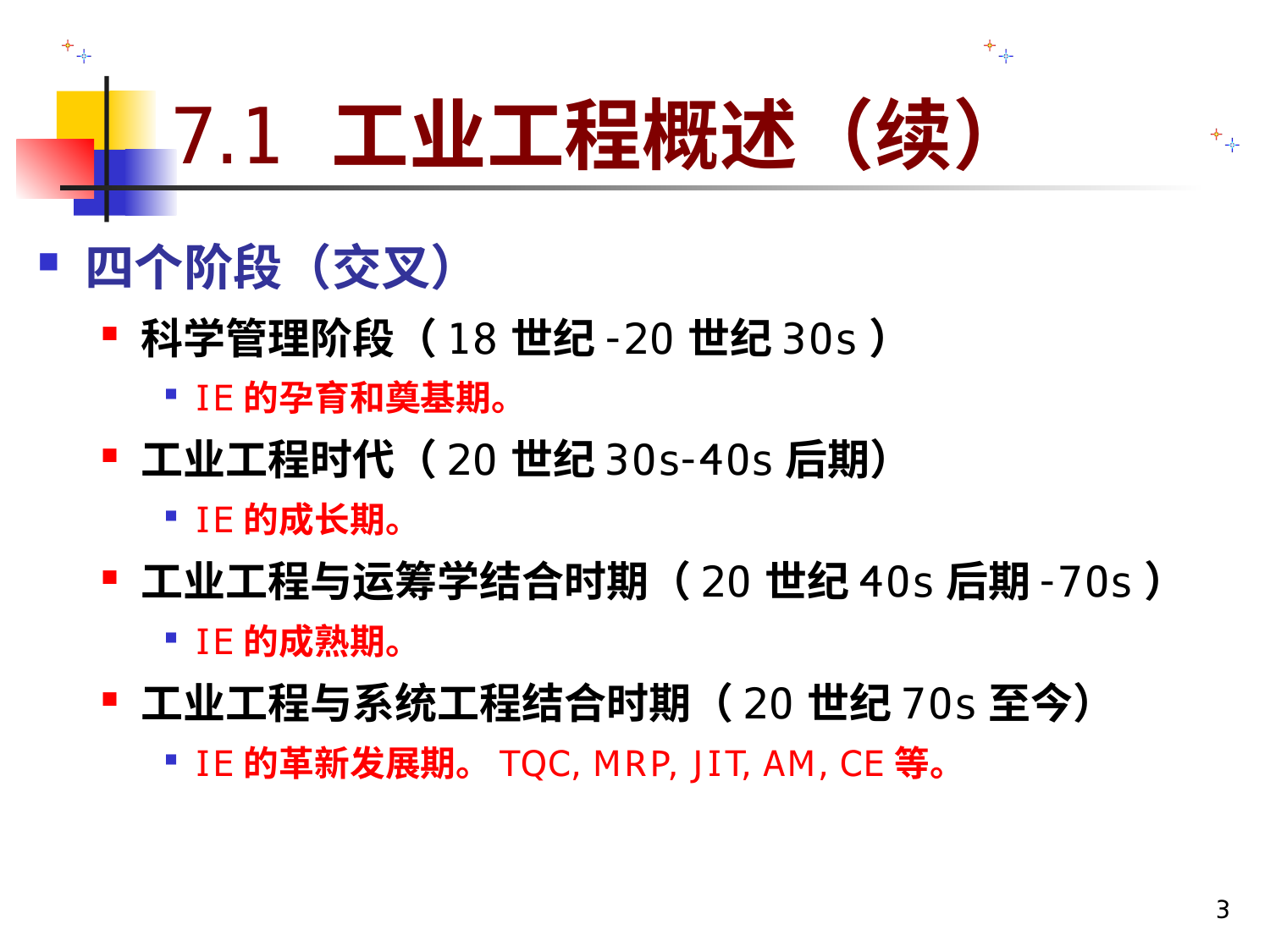

# 7.1 工业工程概述（续）
四个阶段（交叉）
科学管理阶段（18世纪-20世纪30s）
IE的孕育和奠基期。
工业工程时代（20世纪30s-40s后期）
IE的成长期。
工业工程与运筹学结合时期（20世纪40s后期-70s）
IE的成熟期。
工业工程与系统工程结合时期（20世纪70s至今）
IE的革新发展期。TQC, MRP, JIT, AM, CE等。
3